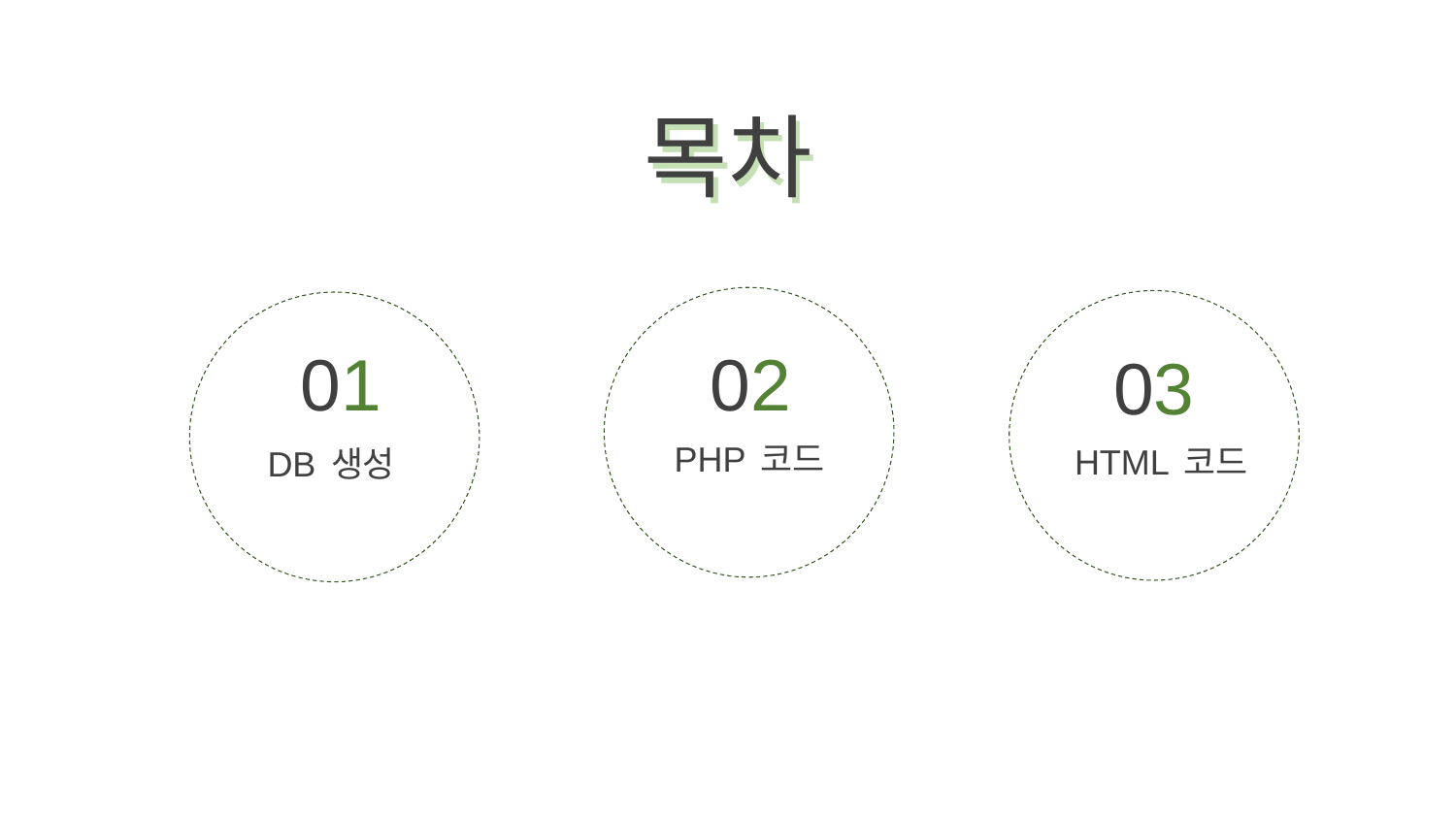

# 목차
목차

02
PHP 코드

03
HTML 코드

01
DB 생성